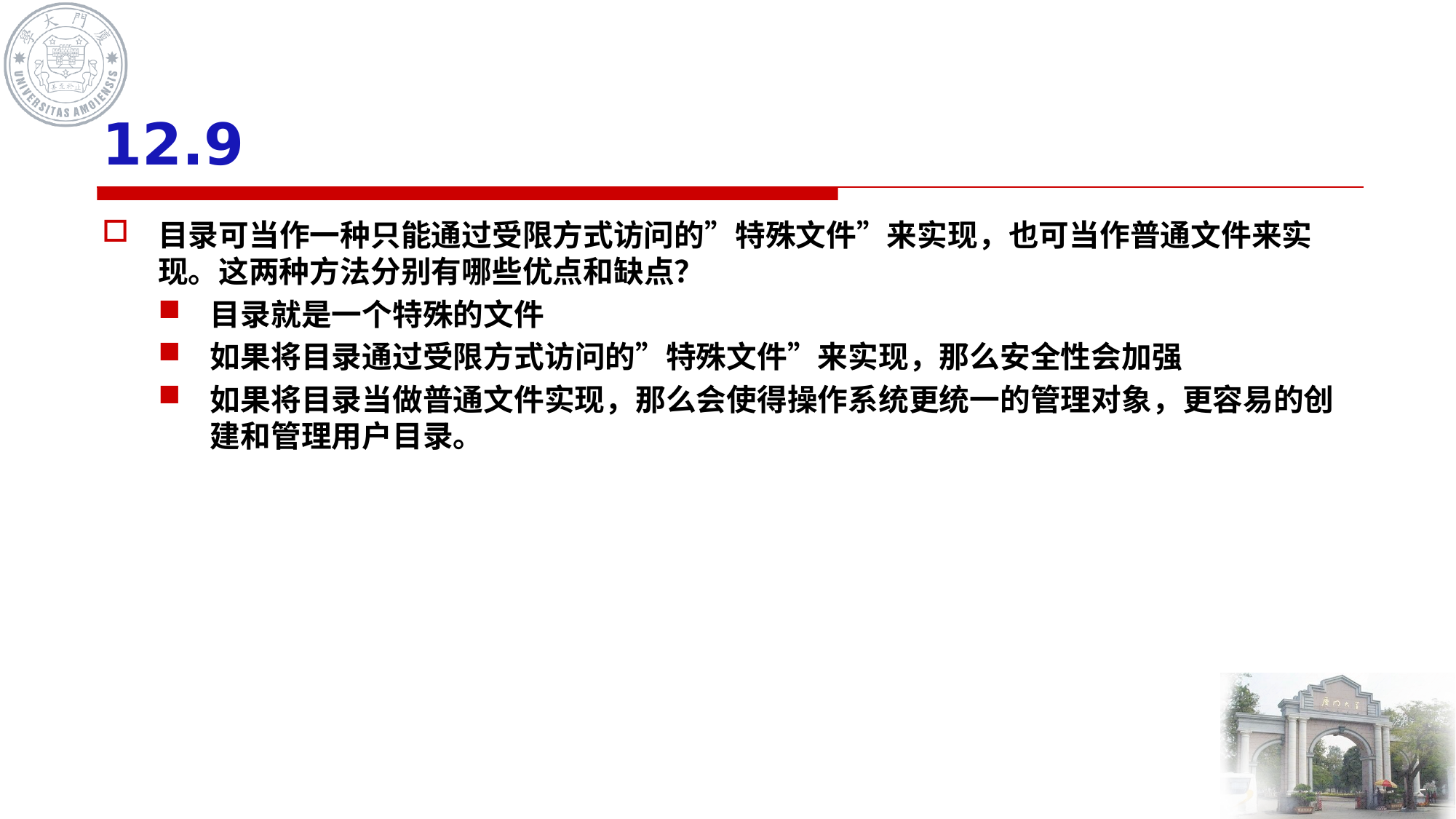

# 12.9
目录可当作一种只能通过受限方式访问的”特殊文件”来实现，也可当作普通文件来实现。这两种方法分别有哪些优点和缺点？
目录就是一个特殊的文件
如果将目录通过受限方式访问的”特殊文件”来实现，那么安全性会加强
如果将目录当做普通文件实现，那么会使得操作系统更统一的管理对象，更容易的创建和管理用户目录。